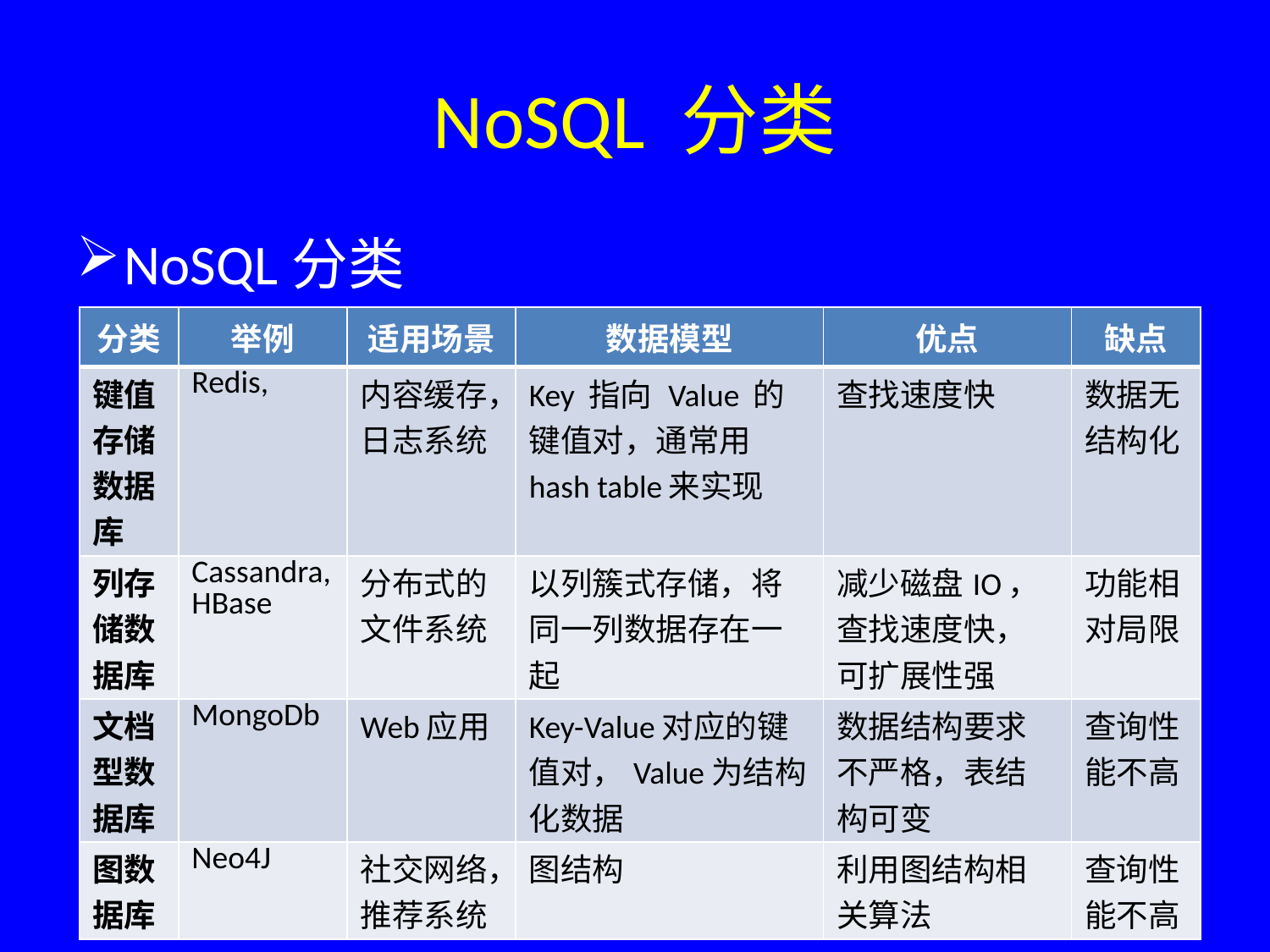

# NoSQL 分类
NoSQL分类

| 分类 | 举例 | 适用场景 | 数据模型 | 优点 | 缺点 |
| --- | --- | --- | --- | --- | --- |
| 键值存储数据库 | Redis, | 内容缓存，日志系统 | Key 指向 Value 的键值对，通常用hash table来实现 | 查找速度快 | 数据无结构化 |
| 列存储数据库 | Cassandra, HBase | 分布式的文件系统 | 以列簇式存储，将同一列数据存在一起 | 减少磁盘IO，查找速度快，可扩展性强 | 功能相对局限 |
| 文档型数据库 | MongoDb | Web应用 | Key-Value对应的键值对，Value为结构化数据 | 数据结构要求不严格，表结构可变 | 查询性能不高 |
| 图数据库 | Neo4J | 社交网络，推荐系统 | 图结构 | 利用图结构相关算法 | 查询性能不高 |
9